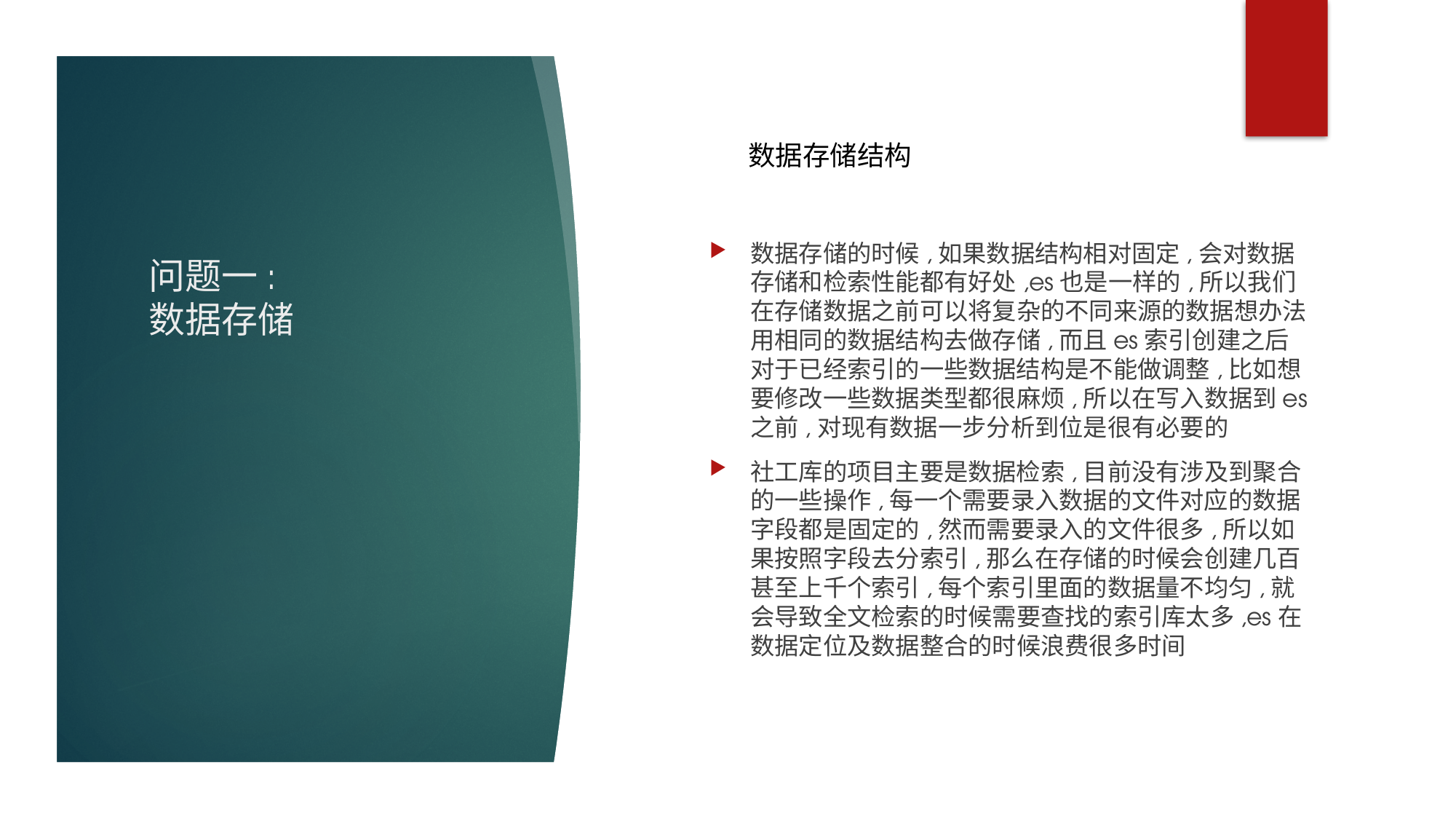

数据存储结构
# 问题一: 数据存储
数据存储的时候,如果数据结构相对固定,会对数据存储和检索性能都有好处,es也是一样的,所以我们在存储数据之前可以将复杂的不同来源的数据想办法用相同的数据结构去做存储,而且es索引创建之后对于已经索引的一些数据结构是不能做调整,比如想要修改一些数据类型都很麻烦,所以在写入数据到es之前,对现有数据一步分析到位是很有必要的
社工库的项目主要是数据检索,目前没有涉及到聚合的一些操作,每一个需要录入数据的文件对应的数据字段都是固定的,然而需要录入的文件很多,所以如果按照字段去分索引,那么在存储的时候会创建几百甚至上千个索引,每个索引里面的数据量不均匀,就会导致全文检索的时候需要查找的索引库太多,es在数据定位及数据整合的时候浪费很多时间